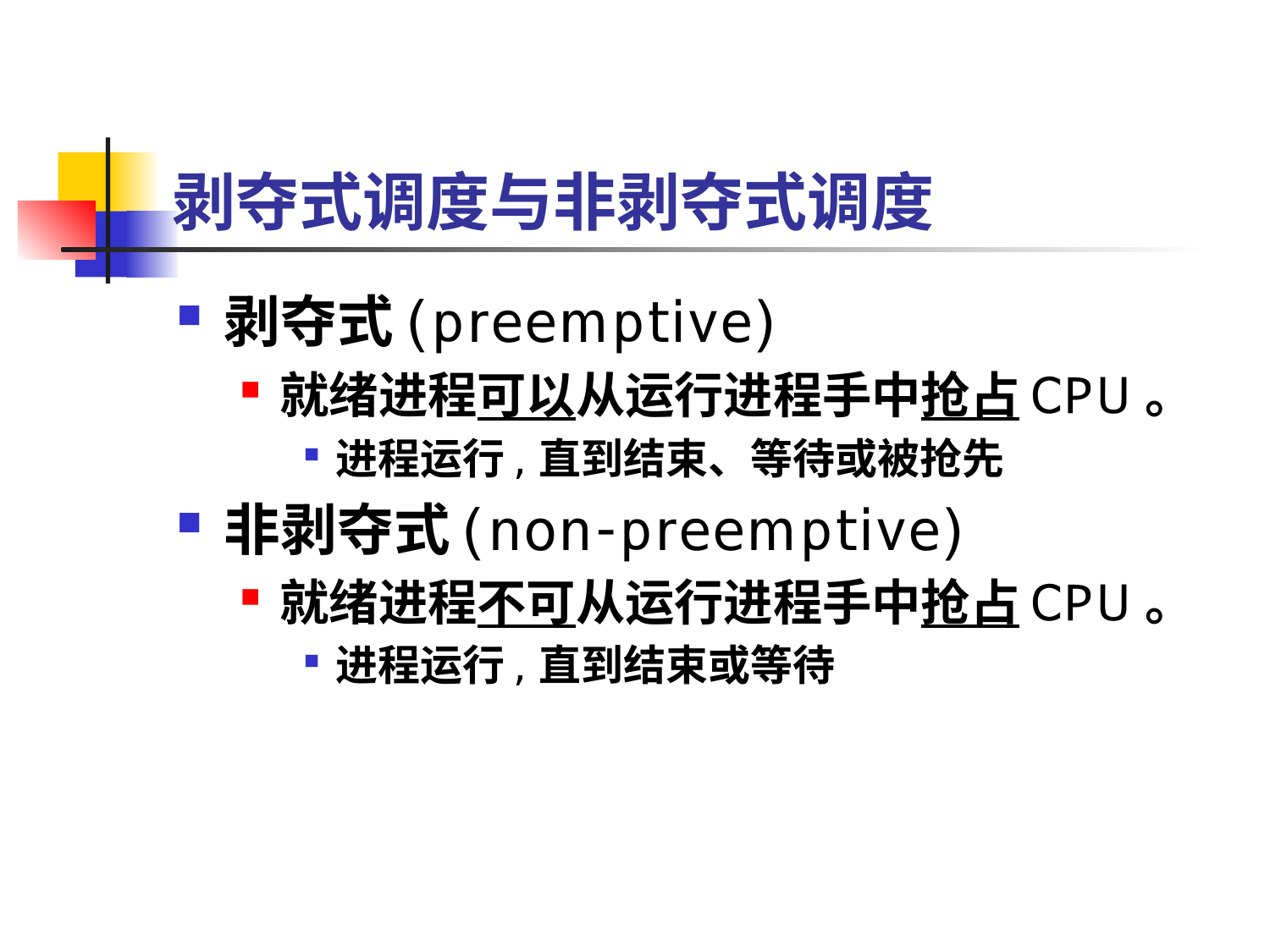

# 剥夺式调度与非剥夺式调度
剥夺式(preemptive)
就绪进程可以从运行进程手中抢占CPU。
进程运行,直到结束、等待或被抢先
非剥夺式(non-preemptive)
就绪进程不可从运行进程手中抢占CPU。
进程运行,直到结束或等待